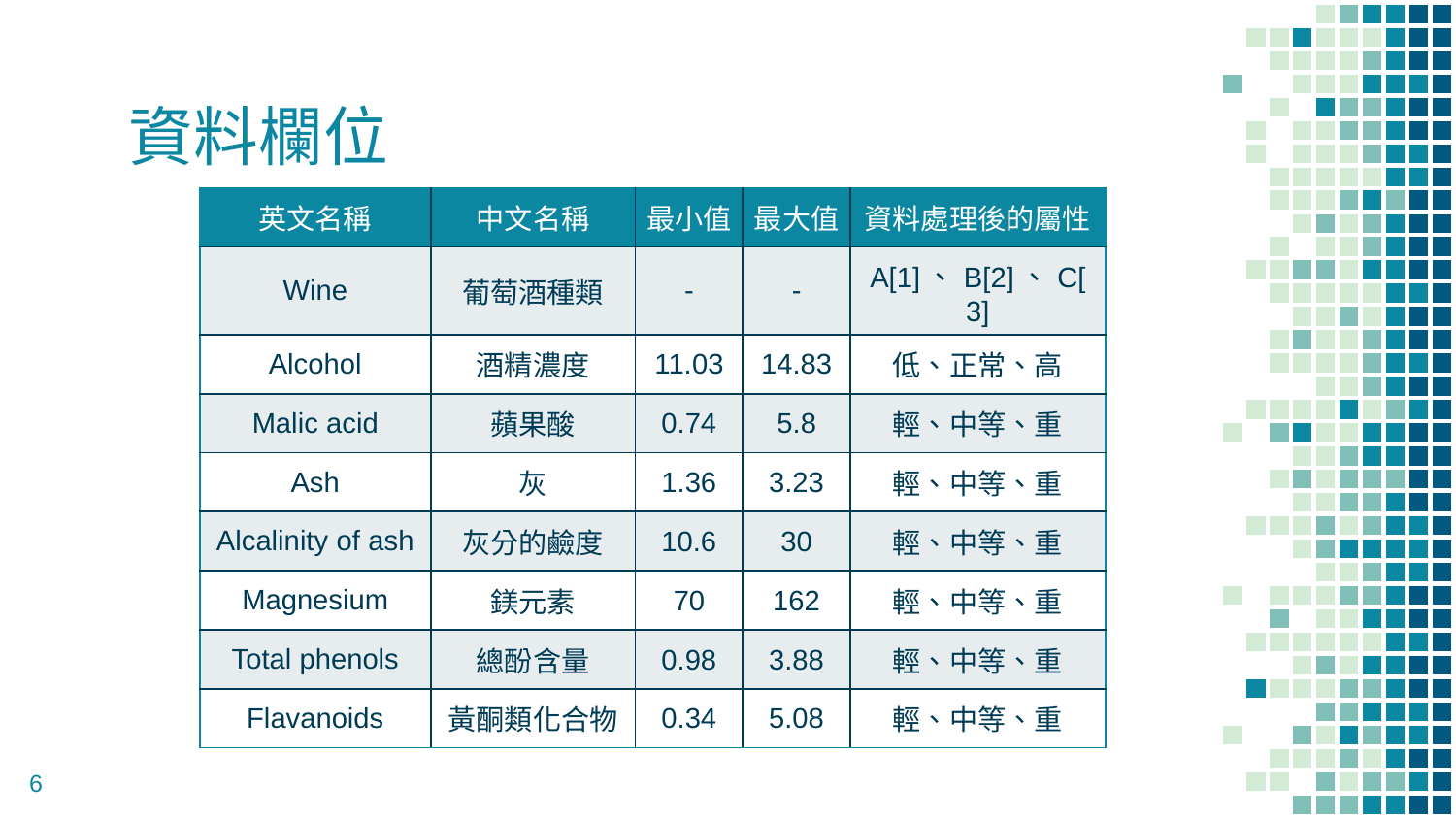

# 資料欄位
| 英文名稱 | 中文名稱 | 最小值 | 最大值 | 資料處理後的屬性 |
| --- | --- | --- | --- | --- |
| Wine | 葡萄酒種類 | - | - | A[1]、B[2]、C[3] |
| Alcohol | 酒精濃度 | 11.03 | 14.83 | 低、正常、高 |
| Malic acid | 蘋果酸 | 0.74 | 5.8 | 輕、中等、重 |
| Ash | 灰 | 1.36 | 3.23 | 輕、中等、重 |
| Alcalinity of ash | 灰分的鹼度 | 10.6 | 30 | 輕、中等、重 |
| Magnesium | 鎂元素 | 70 | 162 | 輕、中等、重 |
| Total phenols | 總酚含量 | 0.98 | 3.88 | 輕、中等、重 |
| Flavanoids | 黃酮類化合物 | 0.34 | 5.08 | 輕、中等、重 |
6